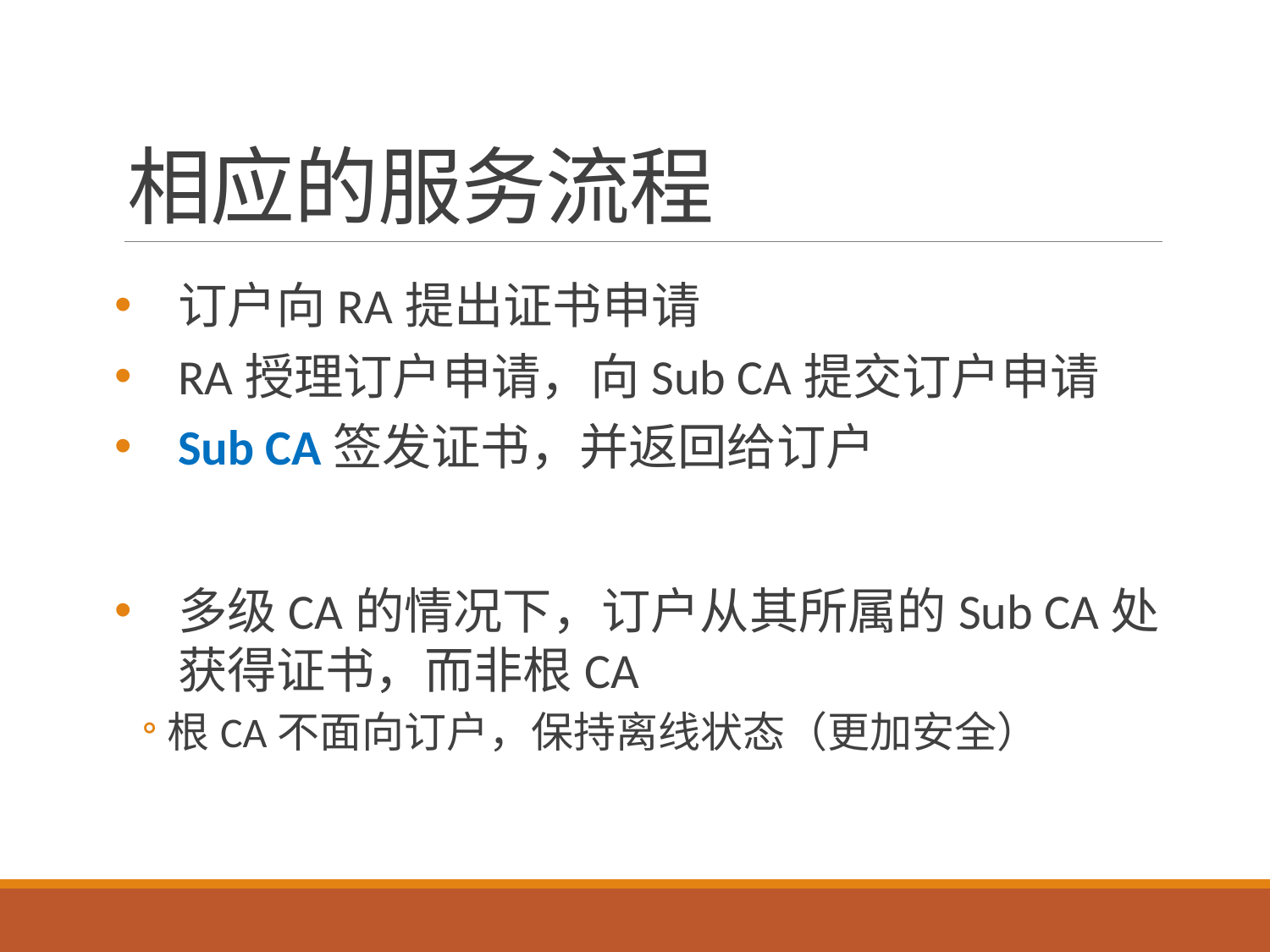

# 相应的服务流程
订户向RA提出证书申请
RA授理订户申请，向Sub CA提交订户申请
Sub CA签发证书，并返回给订户

多级CA的情况下，订户从其所属的Sub CA处获得证书，而非根CA
根CA不面向订户，保持离线状态（更加安全）
39